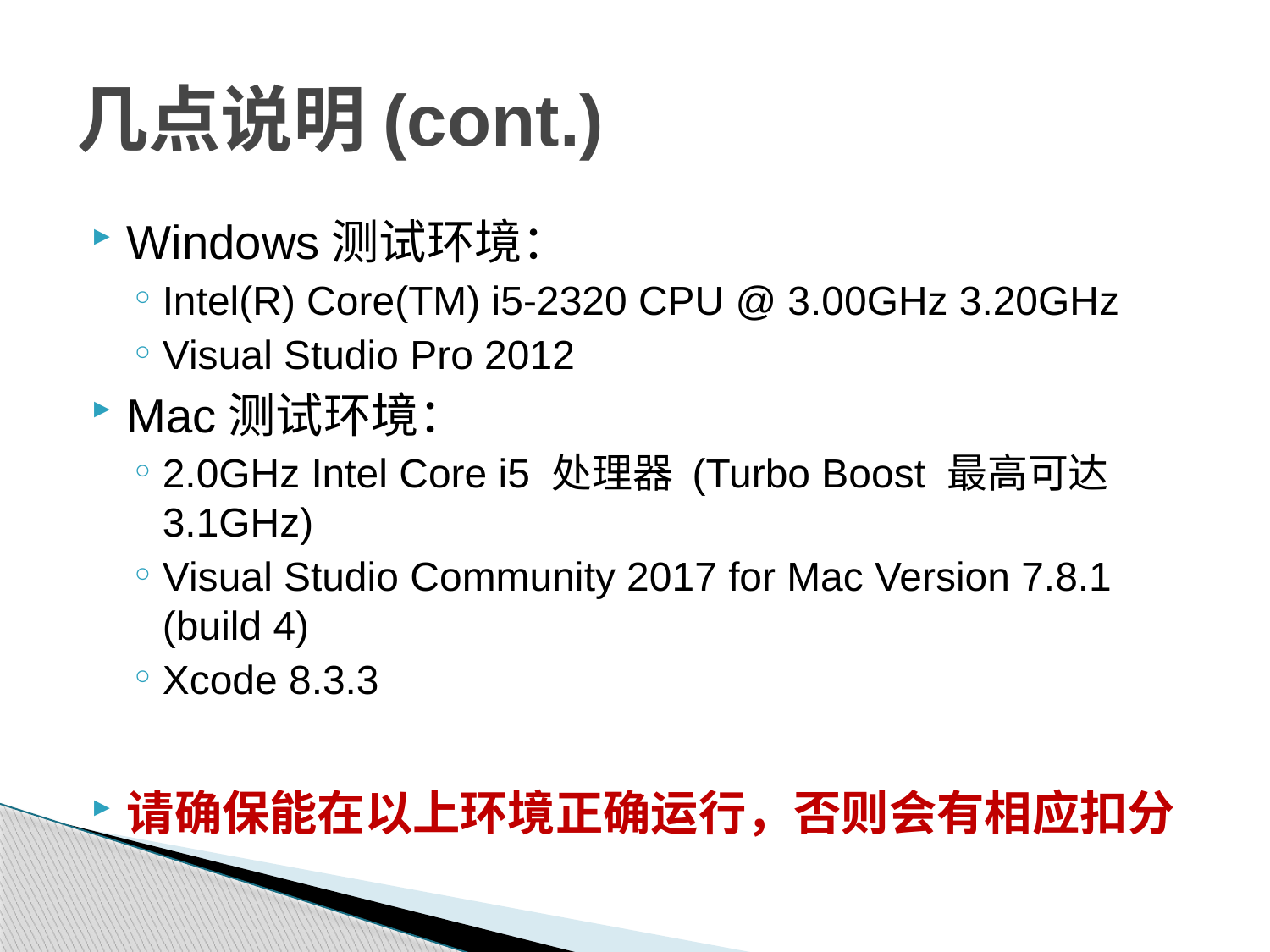

# 几点说明(cont.)
Windows测试环境：
Intel(R) Core(TM) i5-2320 CPU @ 3.00GHz 3.20GHz
Visual Studio Pro 2012
Mac测试环境：
2.0GHz Intel Core i5 处理器 (Turbo Boost 最高可达 3.1GHz)
Visual Studio Community 2017 for Mac Version 7.8.1 (build 4)
Xcode 8.3.3

请确保能在以上环境正确运行，否则会有相应扣分